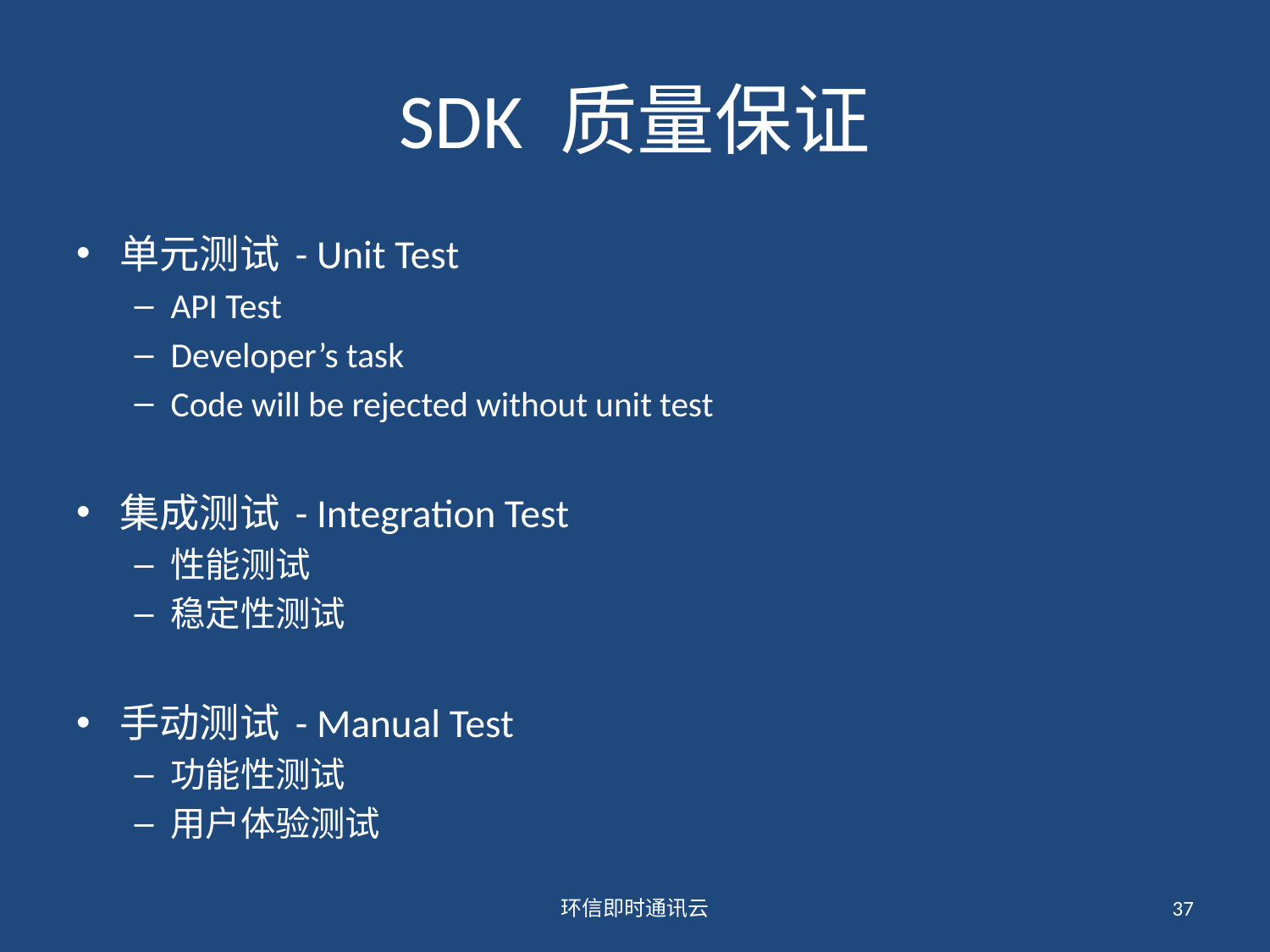

# SDK 质量保证
单元测试 - Unit Test
API Test
Developer’s task
Code will be rejected without unit test

集成测试 - Integration Test
性能测试
稳定性测试

手动测试 - Manual Test
功能性测试
用户体验测试
环信即时通讯云
37